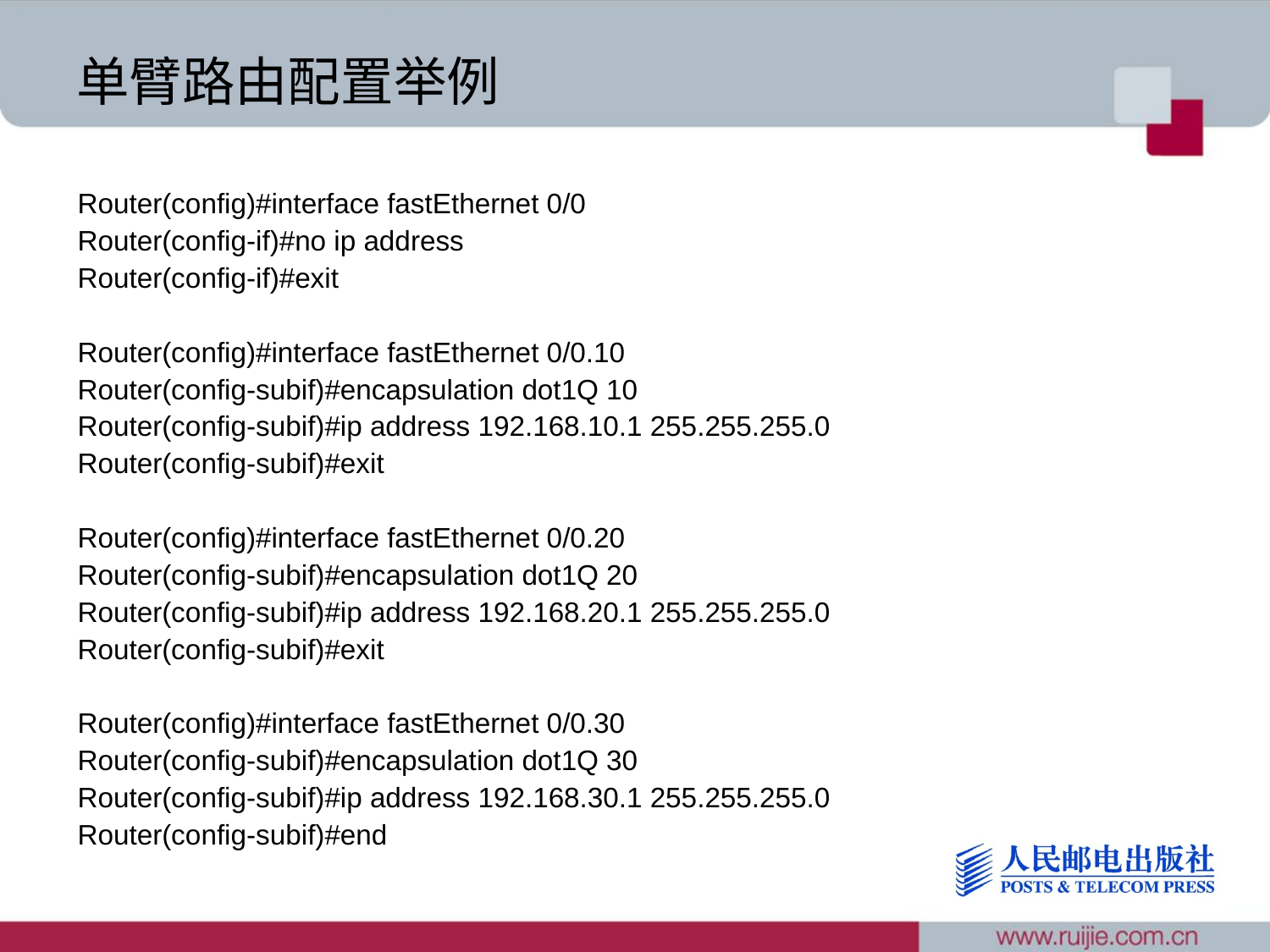

# 单臂路由配置举例
Router(config)#interface fastEthernet 0/0
Router(config-if)#no ip address
Router(config-if)#exit

Router(config)#interface fastEthernet 0/0.10
Router(config-subif)#encapsulation dot1Q 10
Router(config-subif)#ip address 192.168.10.1 255.255.255.0
Router(config-subif)#exit

Router(config)#interface fastEthernet 0/0.20
Router(config-subif)#encapsulation dot1Q 20
Router(config-subif)#ip address 192.168.20.1 255.255.255.0
Router(config-subif)#exit

Router(config)#interface fastEthernet 0/0.30
Router(config-subif)#encapsulation dot1Q 30
Router(config-subif)#ip address 192.168.30.1 255.255.255.0
Router(config-subif)#end